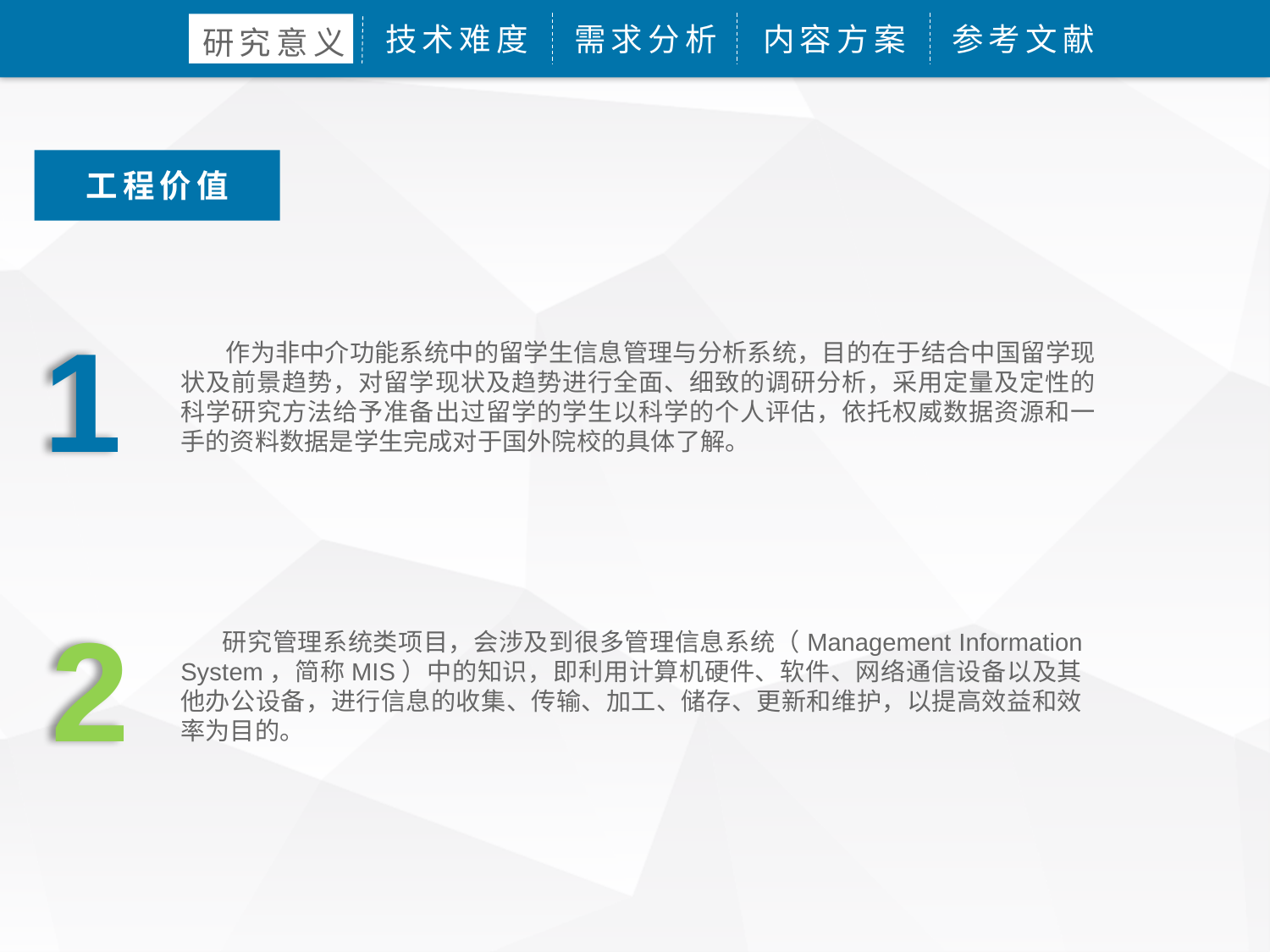

技术难度
需求分析
内容方案
参考文献

研究意义
工程价值
1
       作为非中介功能系统中的留学生信息管理与分析系统，目的在于结合中国留学现状及前景趋势，对留学现状及趋势进行全面、细致的调研分析，采用定量及定性的科学研究方法给予准备出过留学的学生以科学的个人评估，依托权威数据资源和一手的资料数据是学生完成对于国外院校的具体了解。

2
      研究管理系统类项目，会涉及到很多管理信息系统（Management Information System，简称MIS）中的知识，即利用计算机硬件、软件、网络通信设备以及其他办公设备，进行信息的收集、传输、加工、储存、更新和维护，以提高效益和效率为目的。